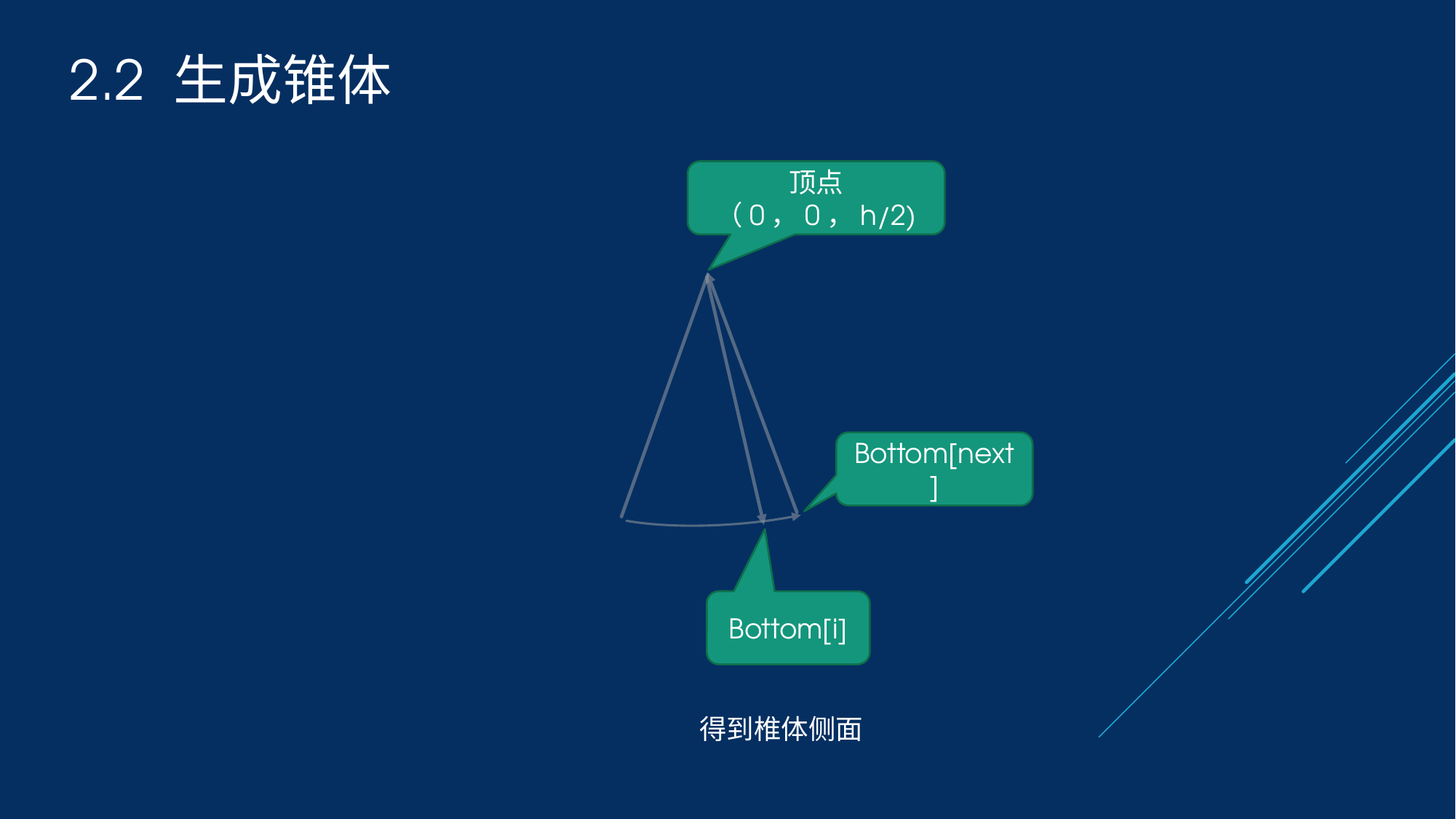

# 2.2 生成锥体
顶点（0，0，h/2)
Bottom[next]

Bottom[i]
得到椎体侧面